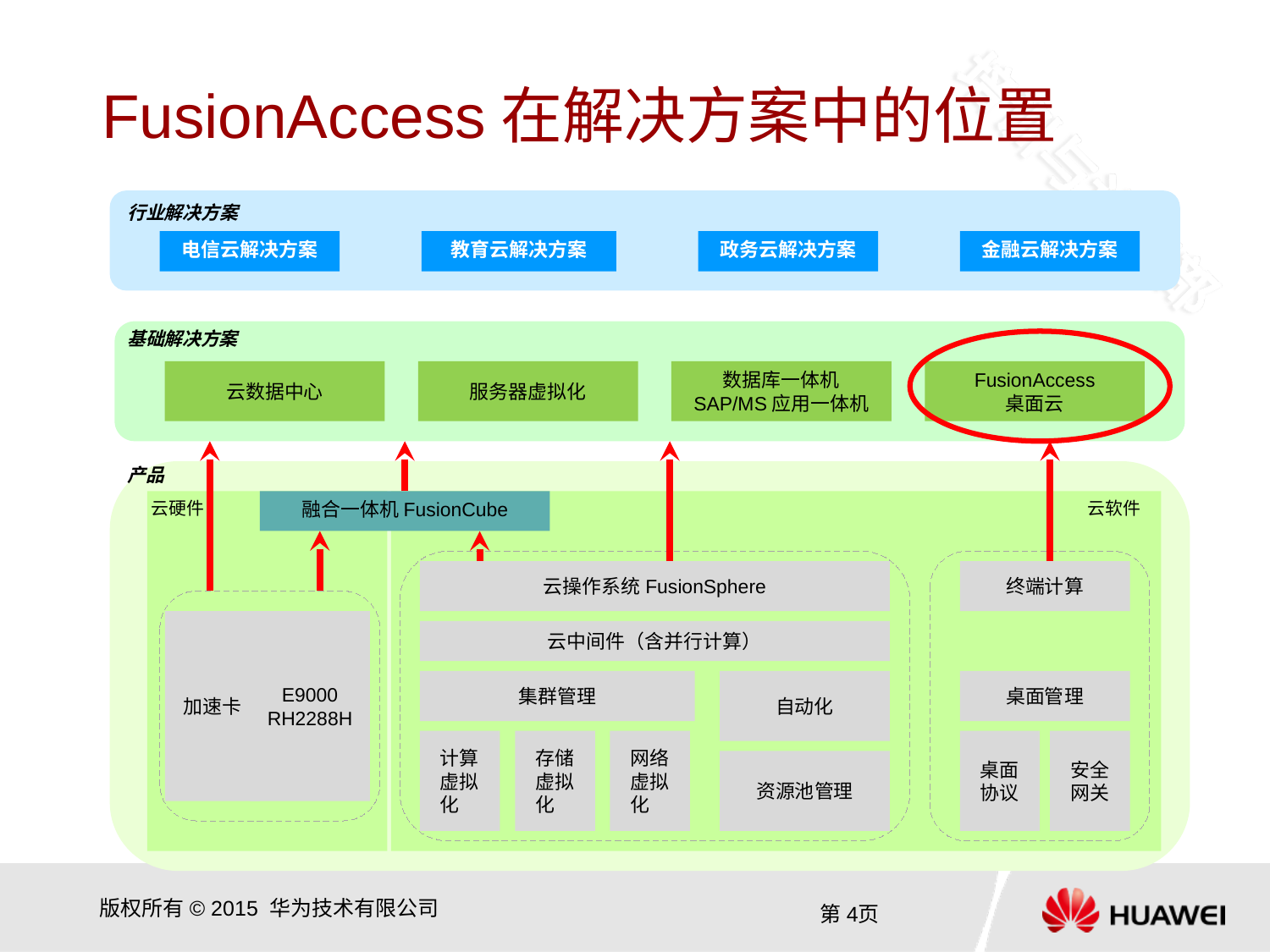

# FusionAccess在解决方案中的位置

行业解决方案
电信云解决方案
教育云解决方案
政务云解决方案
金融云解决方案

基础解决方案

云数据中心
服务器虚拟化
数据库一体机
SAP/MS应用一体机
FusionAccess
桌面云
产品

云硬件

融合一体机FusionCube

云软件

云操作系统FusionSphere
终端计算

加速卡
E9000
RH2288H
云中间件（含并行计算）
集群管理
自动化
桌面管理
计算虚拟化
存储虚拟化
网络虚拟化
桌面
协议
安全网关
资源池管理